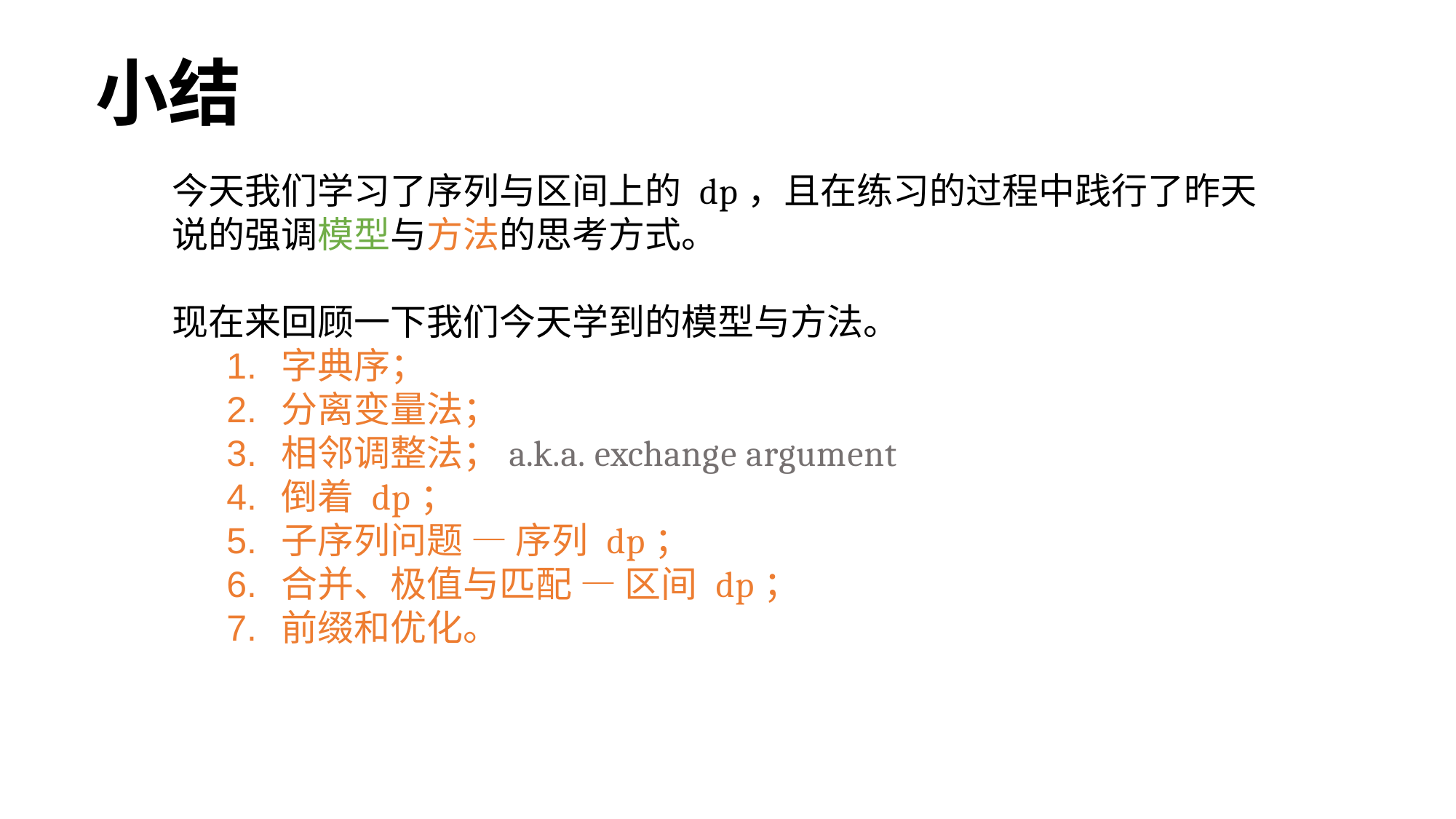

小结
今天我们学习了序列与区间上的 dp，且在练习的过程中践行了昨天说的强调模型与方法的思考方式。

现在来回顾一下我们今天学到的模型与方法。
字典序；
分离变量法；
相邻调整法；a.k.a. exchange argument
倒着 dp；
子序列问题 — 序列 dp；
合并、极值与匹配 — 区间 dp；
前缀和优化。